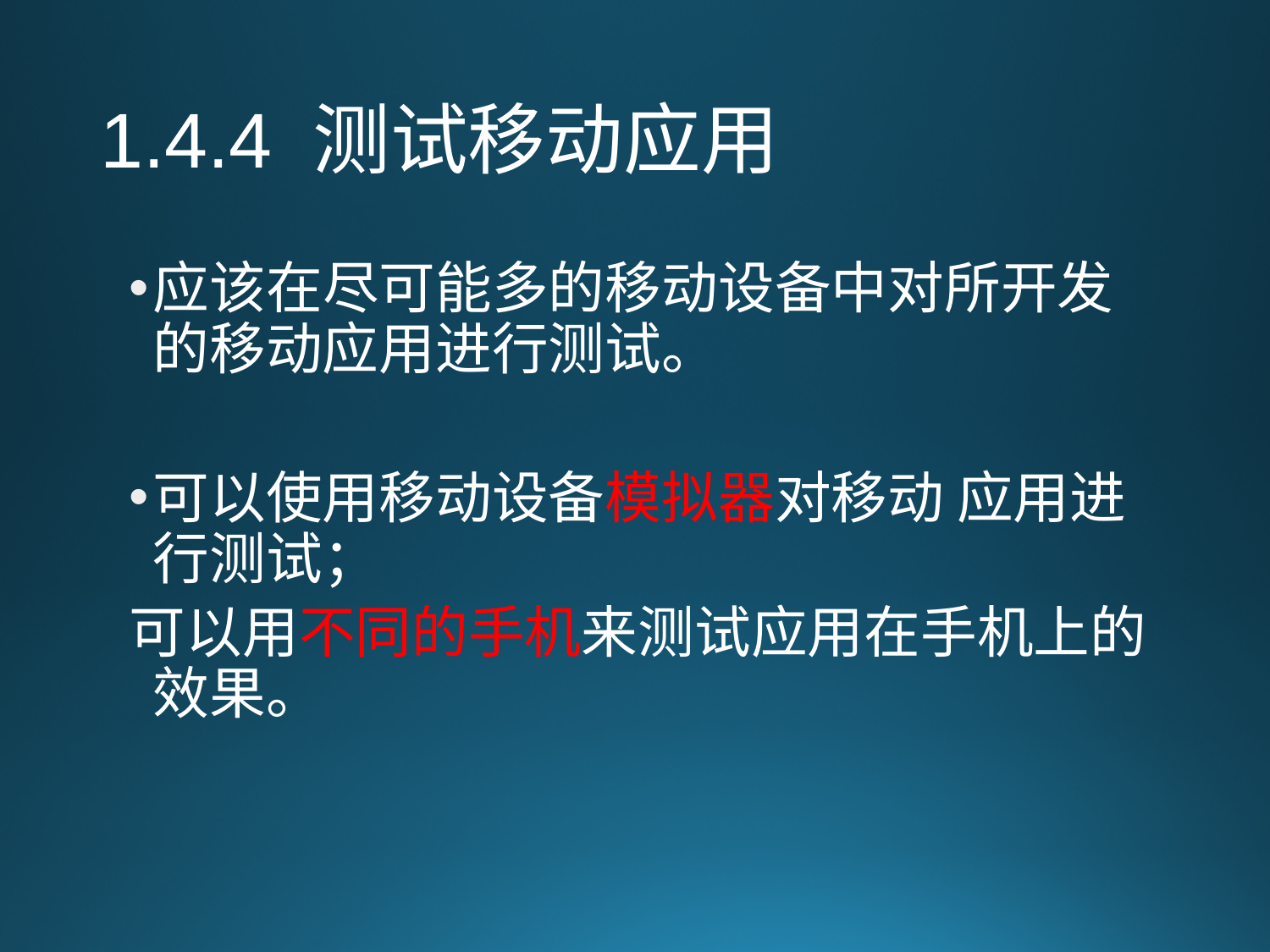

# 1.4.4 测试移动应用
应该在尽可能多的移动设备中对所开发的移动应用进行测试。

可以使用移动设备模拟器对移动 应用进行测试；
可以用不同的手机来测试应用在手机上的效果。